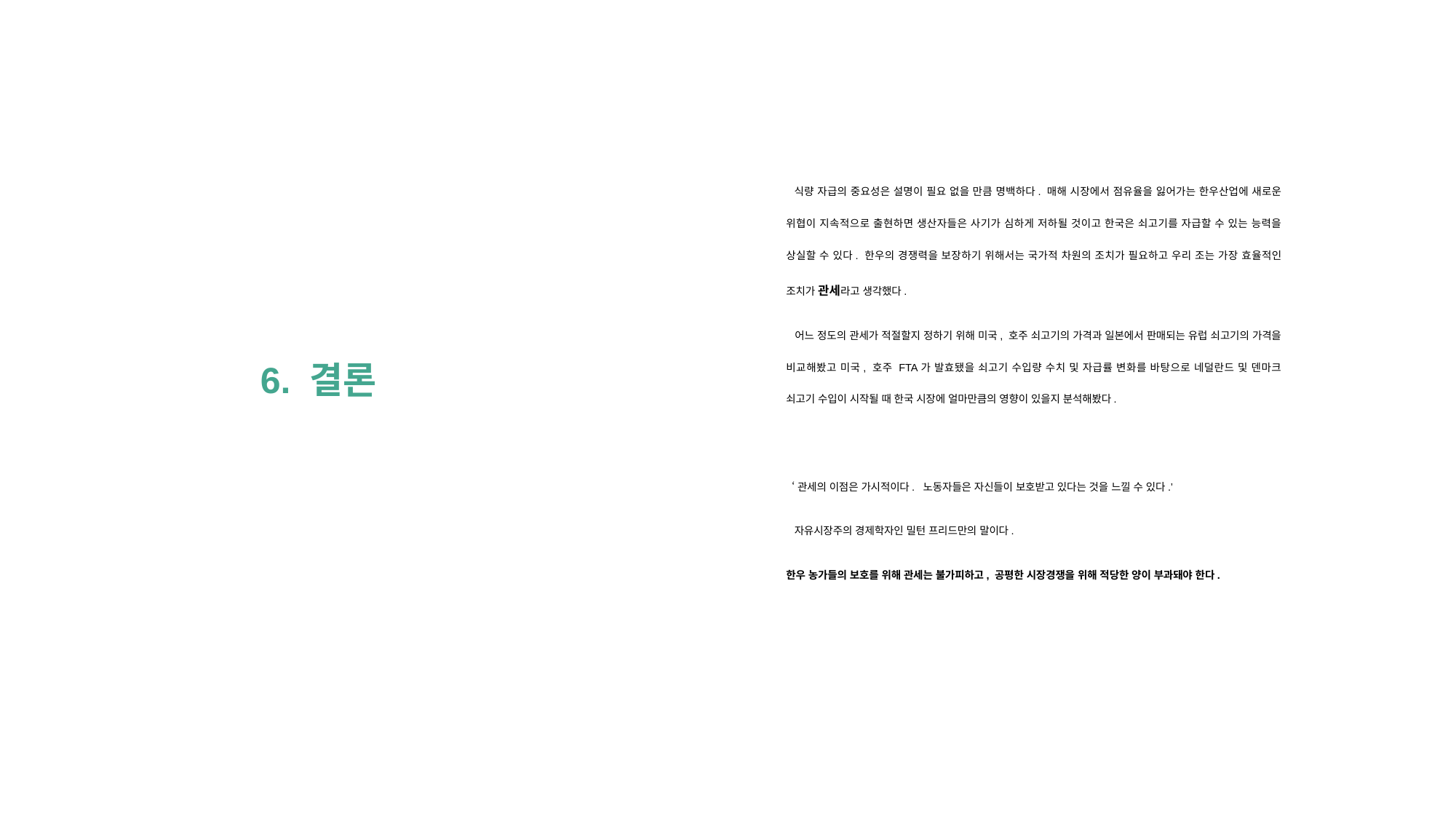

식량 자급의 중요성은 설명이 필요 없을 만큼 명백하다. 매해 시장에서 점유율을 잃어가는 한우산업에 새로운 위협이 지속적으로 출현하면 생산자들은 사기가 심하게 저하될 것이고 한국은 쇠고기를 자급할 수 있는 능력을 상실할 수 있다. 한우의 경쟁력을 보장하기 위해서는 국가적 차원의 조치가 필요하고 우리 조는 가장 효율적인 조치가 관세라고 생각했다.
  어느 정도의 관세가 적절할지 정하기 위해 미국, 호주 쇠고기의 가격과 일본에서 판매되는 유럽 쇠고기의 가격을 비교해봤고 미국, 호주 FTA가 발효됐을 쇠고기 수입량 수치 및 자급률 변화를 바탕으로 네덜란드 및 덴마크 쇠고기 수입이 시작될 때 한국 시장에 얼마만큼의 영향이 있을지 분석해봤다.

  ‘관세의 이점은 가시적이다.  노동자들은 자신들이 보호받고 있다는 것을 느낄 수 있다.’
  자유시장주의 경제학자인 밀턴 프리드만의 말이다.
한우 농가들의 보호를 위해 관세는 불가피하고, 공평한 시장경쟁을 위해 적당한 양이 부과돼야 한다.
6. 결론